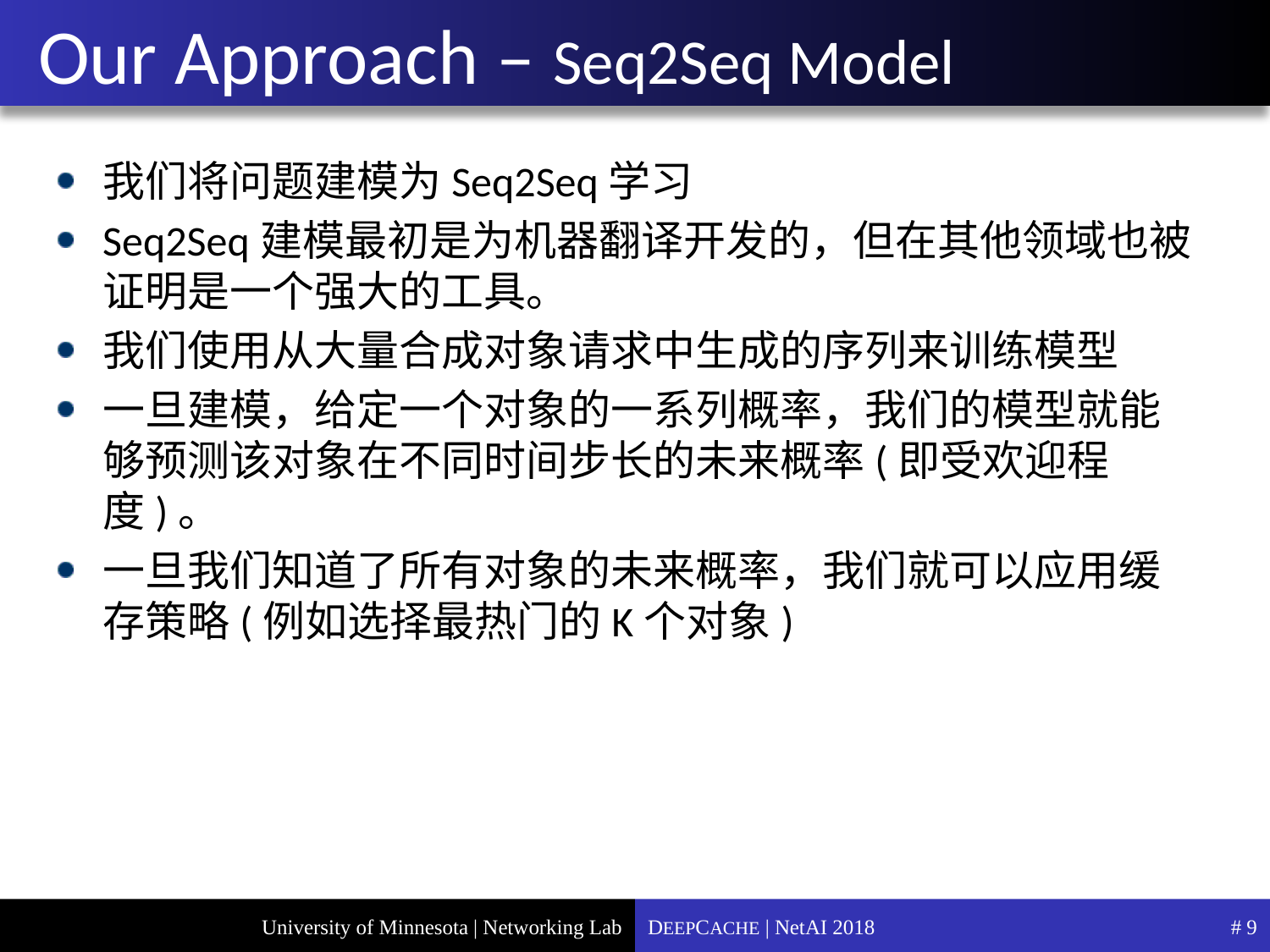

# Our Approach – Seq2Seq Model
我们将问题建模为Seq2Seq学习
Seq2Seq建模最初是为机器翻译开发的，但在其他领域也被证明是一个强大的工具。
我们使用从大量合成对象请求中生成的序列来训练模型
一旦建模，给定一个对象的一系列概率，我们的模型就能够预测该对象在不同时间步长的未来概率(即受欢迎程度)。
一旦我们知道了所有对象的未来概率，我们就可以应用缓存策略(例如选择最热门的K个对象)
DEEPCACHE | NetAI 2018
# 9